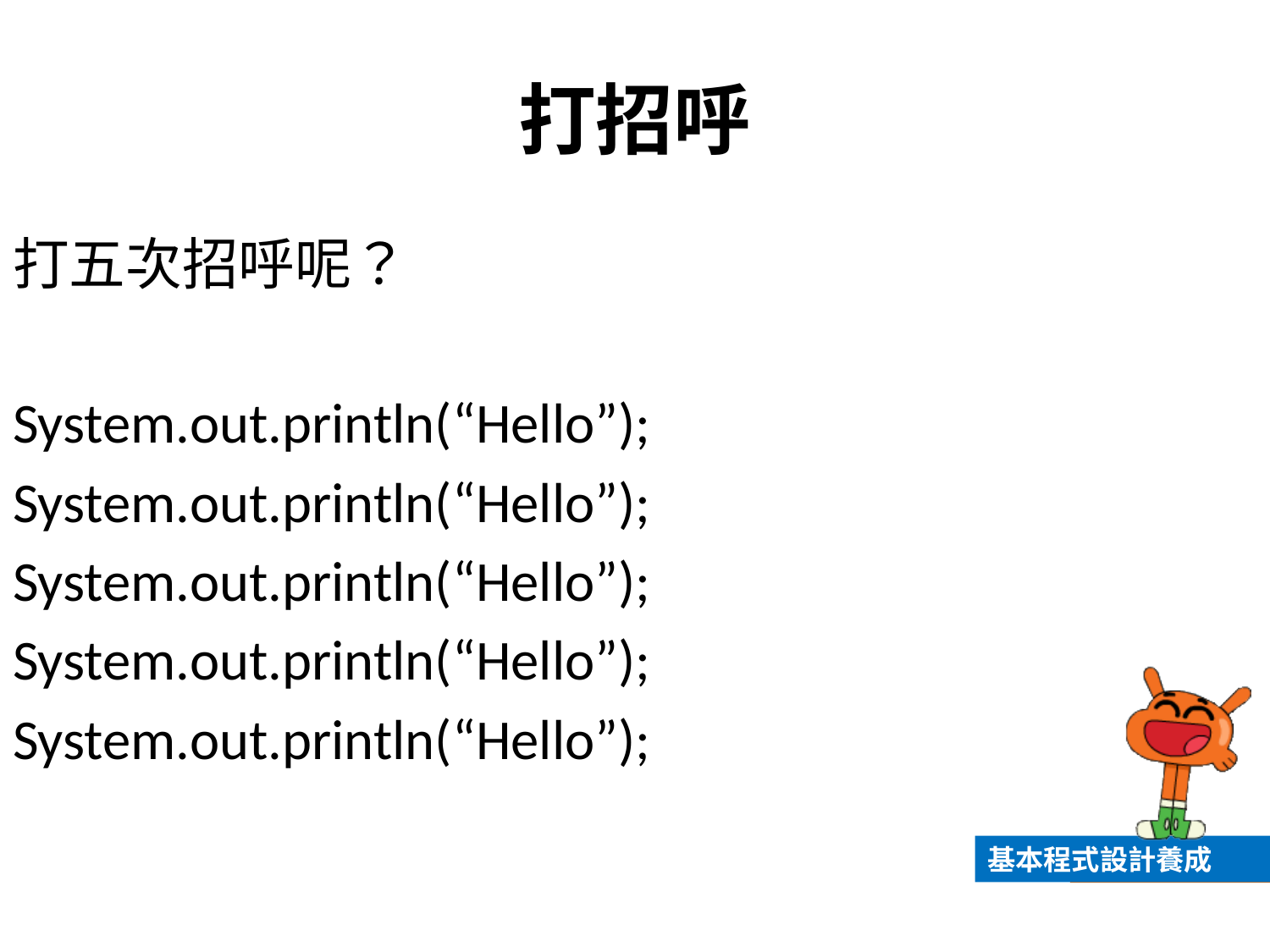

# 打招呼
打五次招呼呢？

System.out.println(“Hello”);
System.out.println(“Hello”);
System.out.println(“Hello”);
System.out.println(“Hello”);
System.out.println(“Hello”);